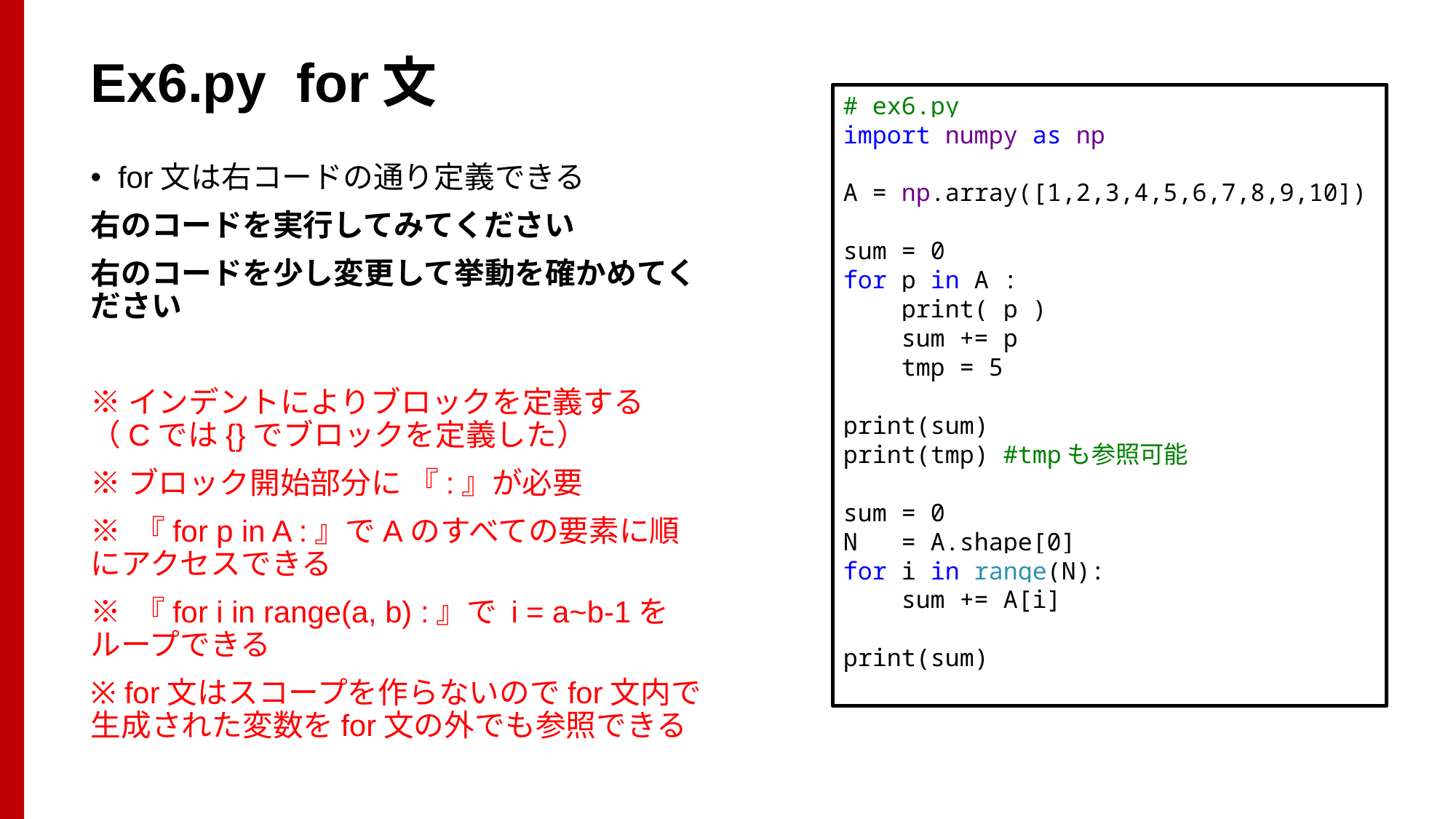

# Ex6.py  for文
# ex6.py
import numpy as np

A = np.array([1,2,3,4,5,6,7,8,9,10])

sum = 0
for p in A :
    print( p )
    sum += p
    tmp = 5

print(sum)
print(tmp) #tmpも参照可能

sum = 0
N   = A.shape[0]
for i in range(N):
    sum += A[i]

print(sum)

for文は右コードの通り定義できる
右のコードを実行してみてください
右のコードを少し変更して挙動を確かめてください

※インデントによりブロックを定義する　（Cでは{}でブロックを定義した）
※ブロック開始部分に 『:』が必要
※ 『for p in A :』でAのすべての要素に順にアクセスできる
※ 『for i in range(a, b) :』で i = a~b-1をループできる
※ for文はスコープを作らないのでfor文内で生成された変数をfor文の外でも参照できる